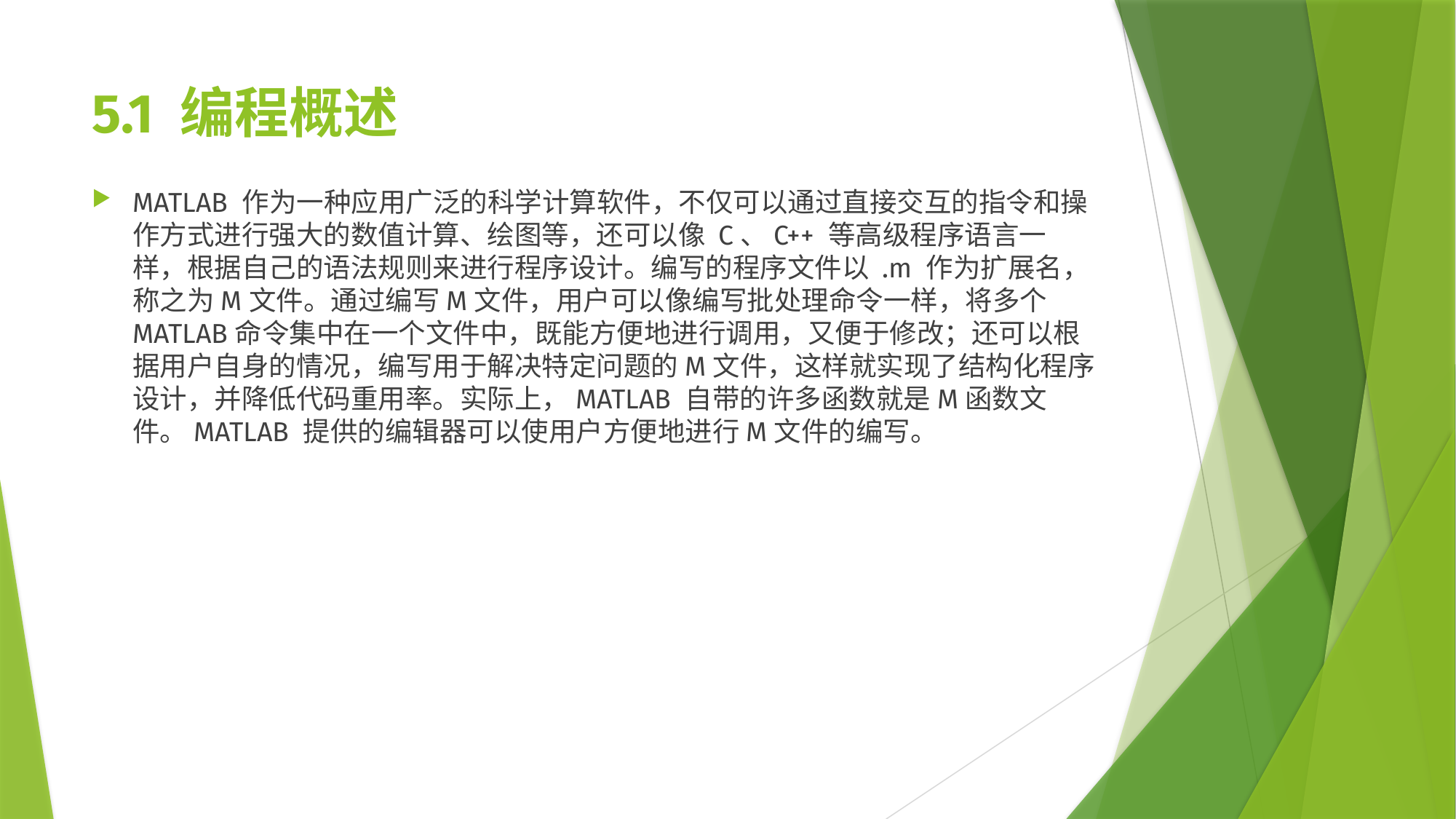

# 5.1 编程概述
MATLAB 作为一种应用广泛的科学计算软件，不仅可以通过直接交互的指令和操作方式进行强大的数值计算、绘图等，还可以像 C、C++ 等高级程序语言一样，根据自己的语法规则来进行程序设计。编写的程序文件以 .m 作为扩展名，称之为M文件。通过编写M文件，用户可以像编写批处理命令一样，将多个MATLAB命令集中在一个文件中，既能方便地进行调用，又便于修改；还可以根据用户自身的情况，编写用于解决特定问题的M文件，这样就实现了结构化程序设计，并降低代码重用率。实际上，MATLAB 自带的许多函数就是M函数文件。MATLAB 提供的编辑器可以使用户方便地进行M文件的编写。